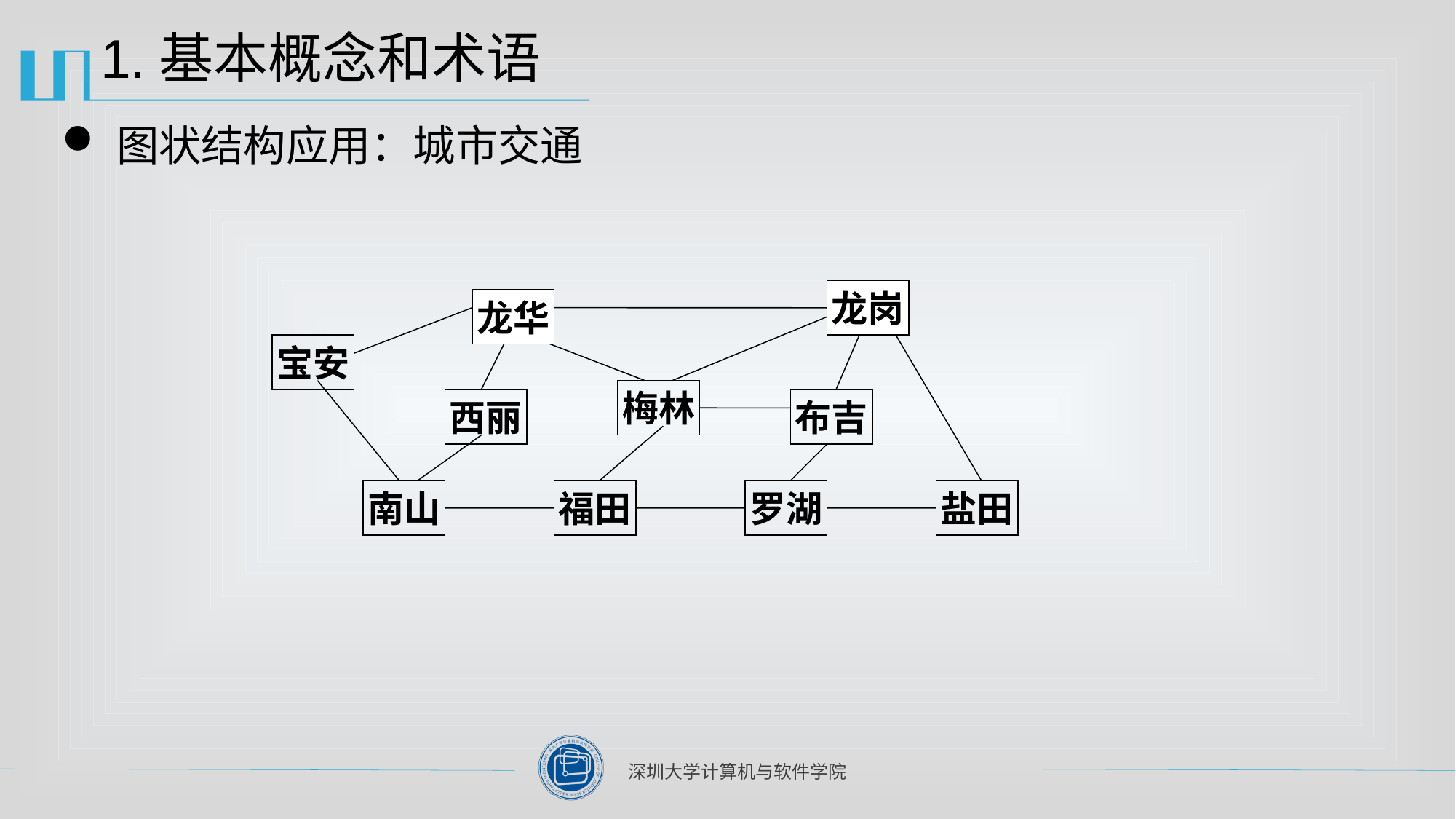

# 1.基本概念和术语
图状结构应用：城市交通

龙岗
龙华

宝安

梅林
西丽
布吉

南山
福田
罗湖
盐田

16